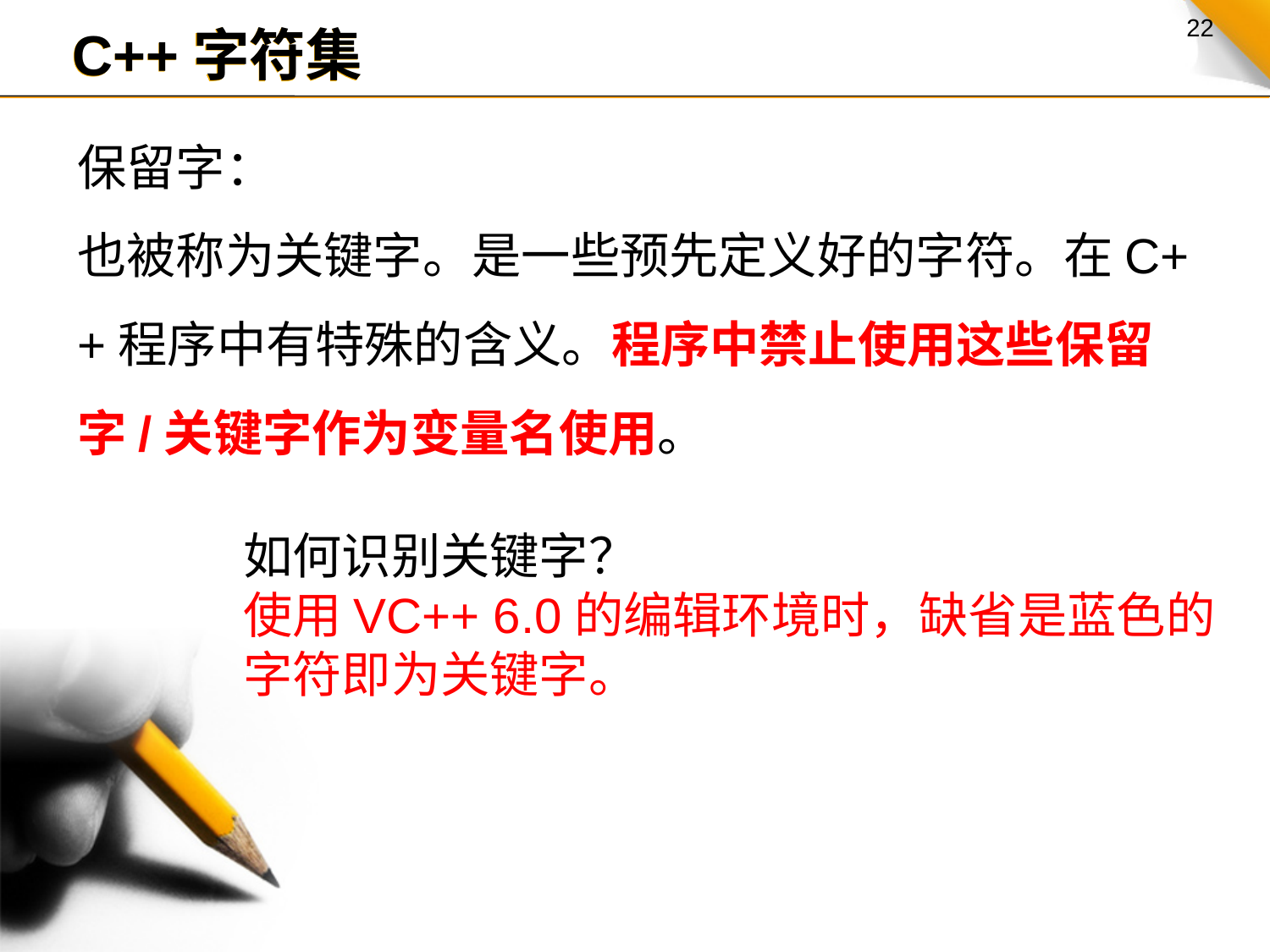

C++字符集
保留字：
也被称为关键字。是一些预先定义好的字符。在C++程序中有特殊的含义。程序中禁止使用这些保留字/关键字作为变量名使用。
如何识别关键字？
使用VC++ 6.0的编辑环境时，缺省是蓝色的字符即为关键字。